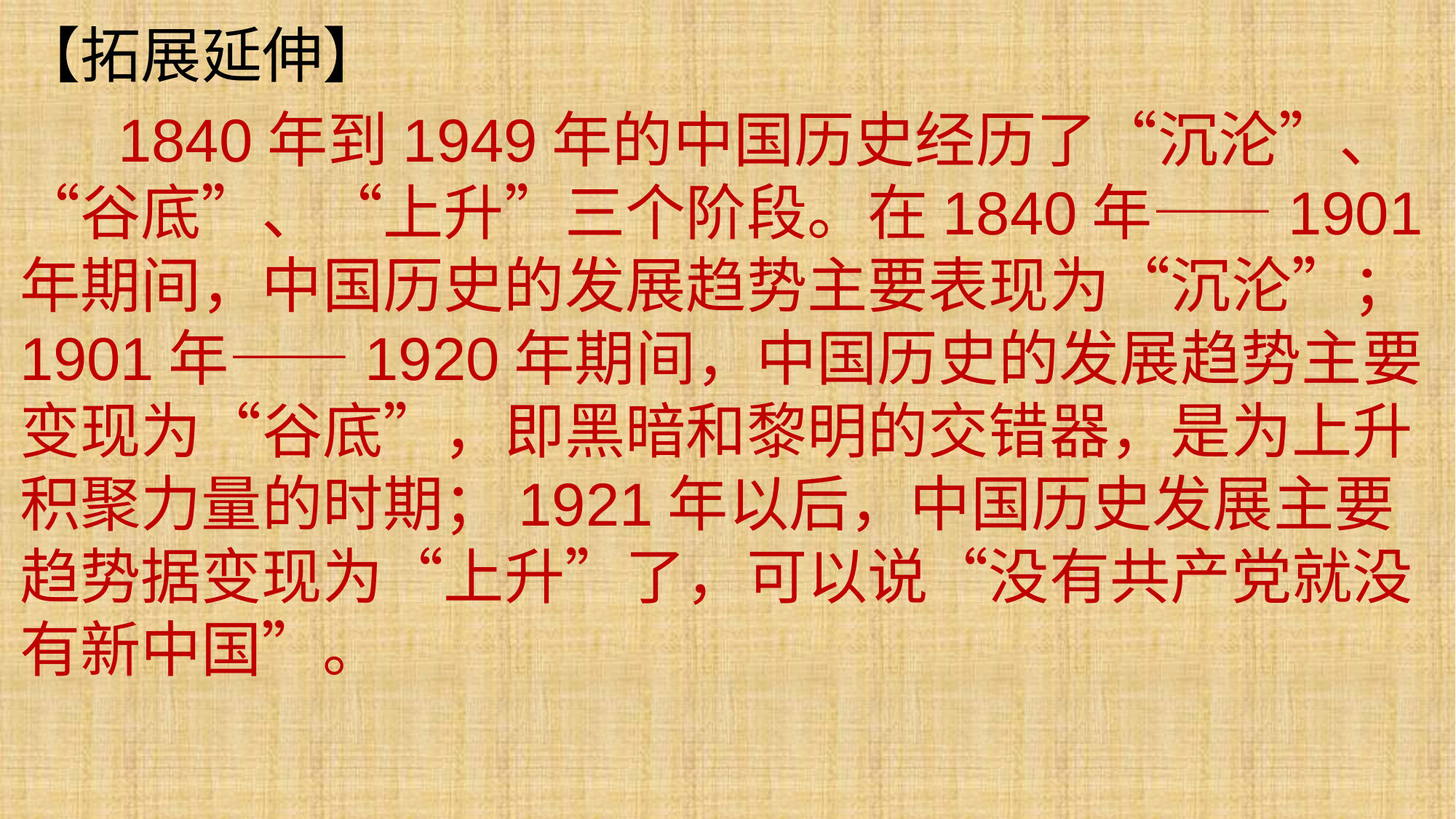

【拓展延伸】
   1840年到1949年的中国历史经历了“沉沦”、“谷底”、“上升”三个阶段。在1840年——1901年期间，中国历史的发展趋势主要表现为“沉沦”；1901年——1920年期间，中国历史的发展趋势主要变现为“谷底”，即黑暗和黎明的交错器，是为上升积聚力量的时期；1921年以后，中国历史发展主要趋势据变现为“上升”了，可以说“没有共产党就没有新中国”。